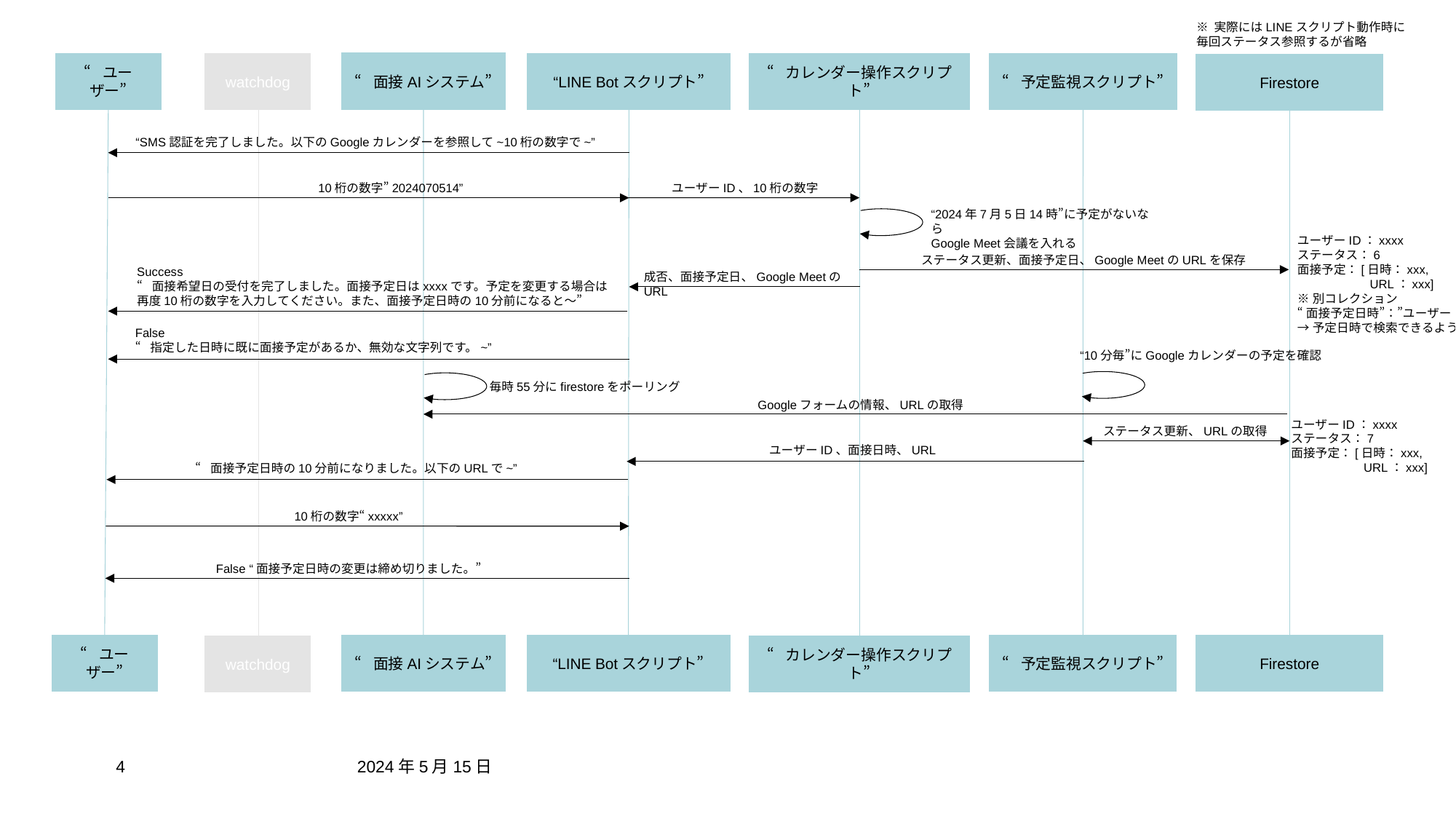

※ 実際にはLINEスクリプト動作時に
毎回ステータス参照するが省略
“面接AIシステム”
“ユーザー”
watchdog
“LINE Botスクリプト”
“カレンダー操作スクリプト”
“予定監視スクリプト”
Firestore
“SMS認証を完了しました。以下のGoogleカレンダーを参照して~10桁の数字で~”
10桁の数字”2024070514”
ユーザーID、10桁の数字
“2024年7月5日14時”に予定がないなら
Google Meet会議を入れる

ユーザーID：xxxx
ステータス：6
面接予定：[日時：xxx,
                     URL：xxx]
※別コレクション
“面接予定日時”：”ユーザーID”
→予定日時で検索できるように
ステータス更新、面接予定日、Google MeetのURLを保存
Success
“面接希望日の受付を完了しました。面接予定日はxxxxです。予定を変更する場合は再度10桁の数字を入力してください。また、面接予定日時の10分前になると～”
成否、面接予定日、Google MeetのURL
False
“指定した日時に既に面接予定があるか、無効な文字列です。~”
“10分毎”にGoogleカレンダーの予定を確認

毎時55分にfirestoreをポーリング
Googleフォームの情報、URLの取得
ユーザーID：xxxx
ステータス：7
面接予定：[日時：xxx,
                     URL：xxx]
ステータス更新、URLの取得
ユーザーID、面接日時、URL
“面接予定日時の10分前になりました。以下のURLで~”
10桁の数字“xxxxx”
False “面接予定日時の変更は締め切りました。”
“ユーザー”
“面接AIシステム”
“LINE Botスクリプト”
“予定監視スクリプト”
Firestore
watchdog
“カレンダー操作スクリプト”
4
2024年5月15日